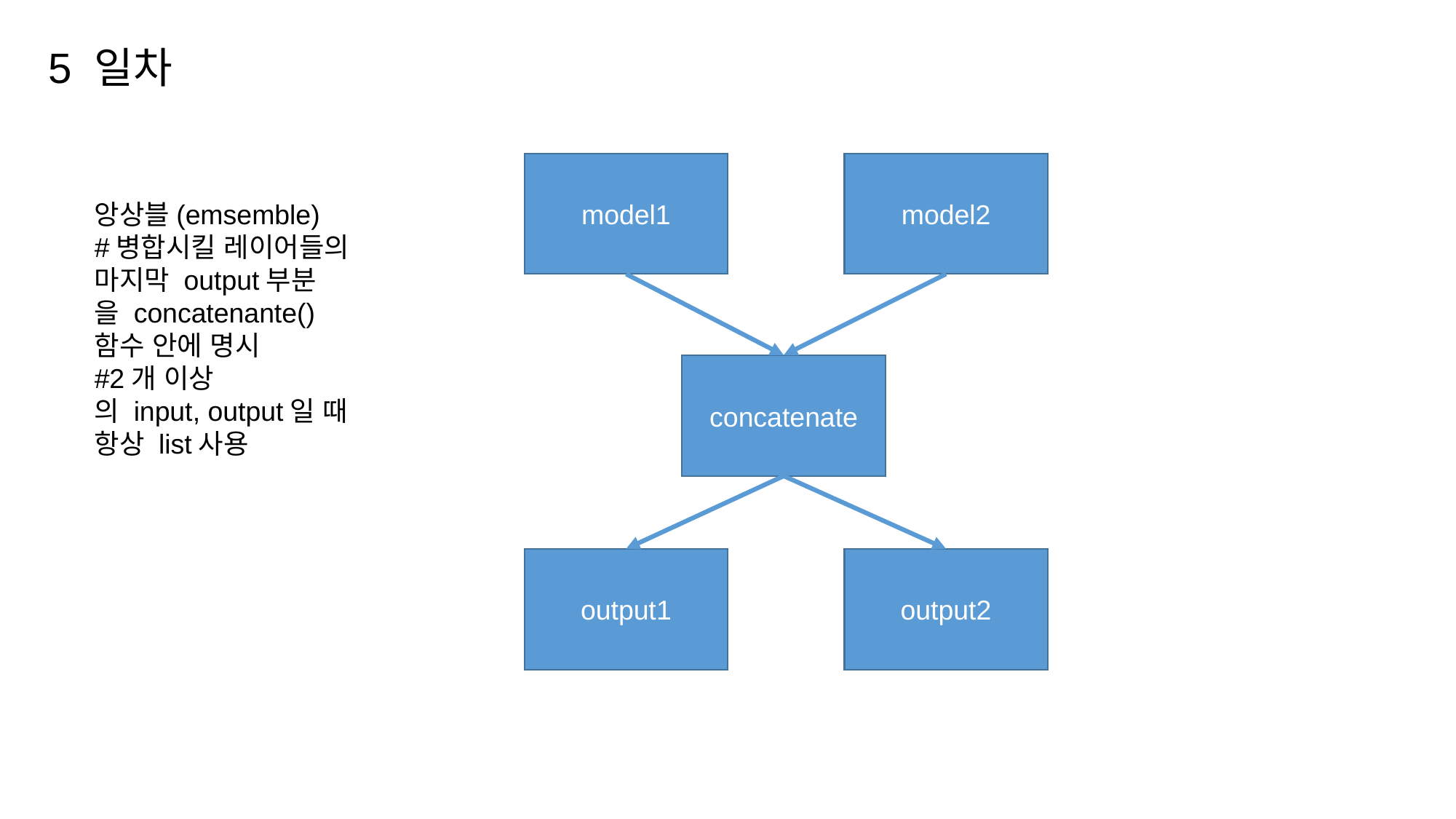

5 일차
model1
model2
앙상블(emsemble)
#병합시킬 레이어들의 마지막 output부분을 concatenante()함수 안에 명시
#2개 이상의 input, output일 때 항상 list사용

concatenate
output1
output2